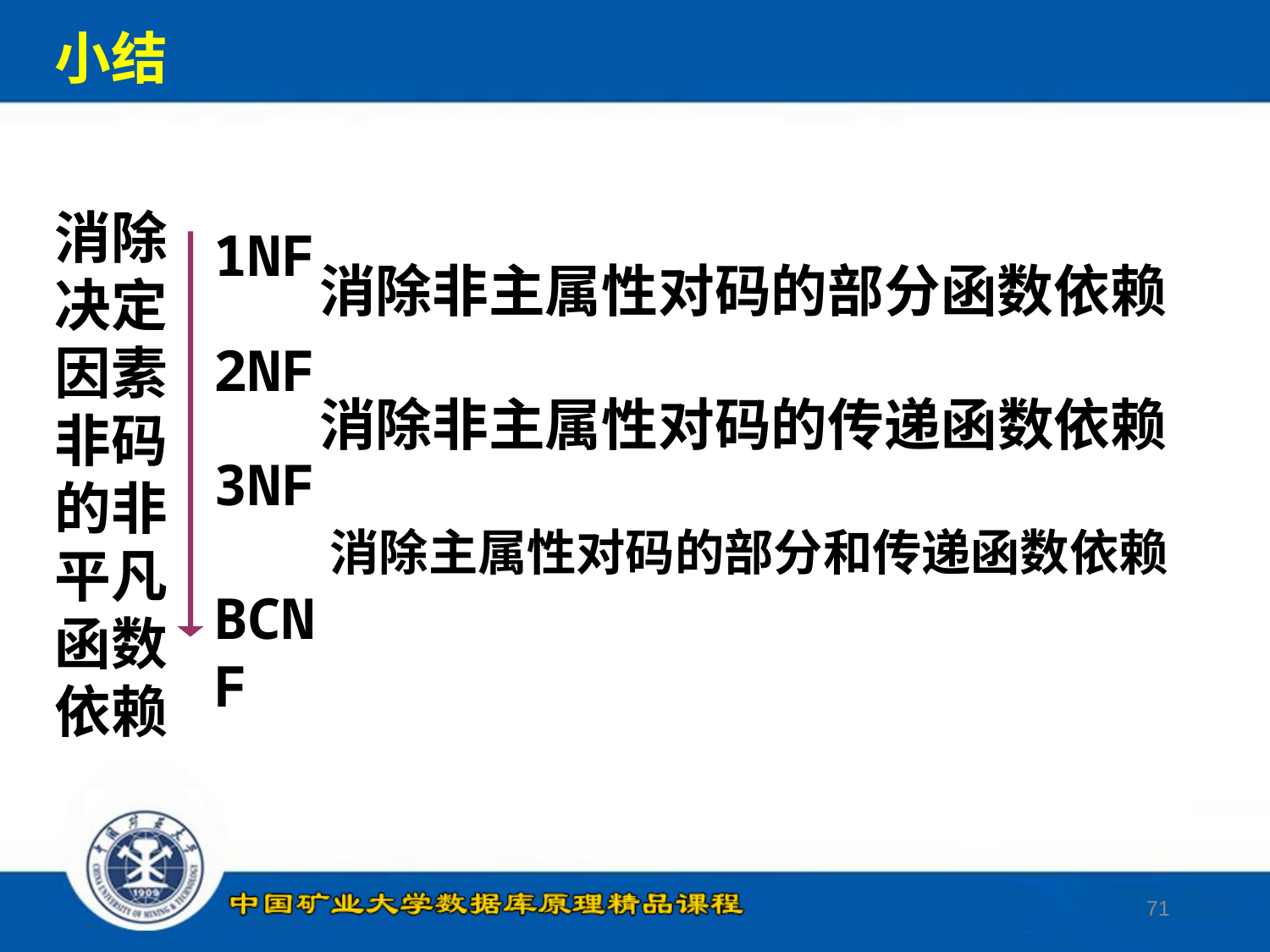

小结
消除决定因素非码的非平凡函数依赖
1NF

消除非主属性对码的部分函数依赖
2NF
消除非主属性对码的传递函数依赖
3NF
消除主属性对码的部分和传递函数依赖
BCNF
71